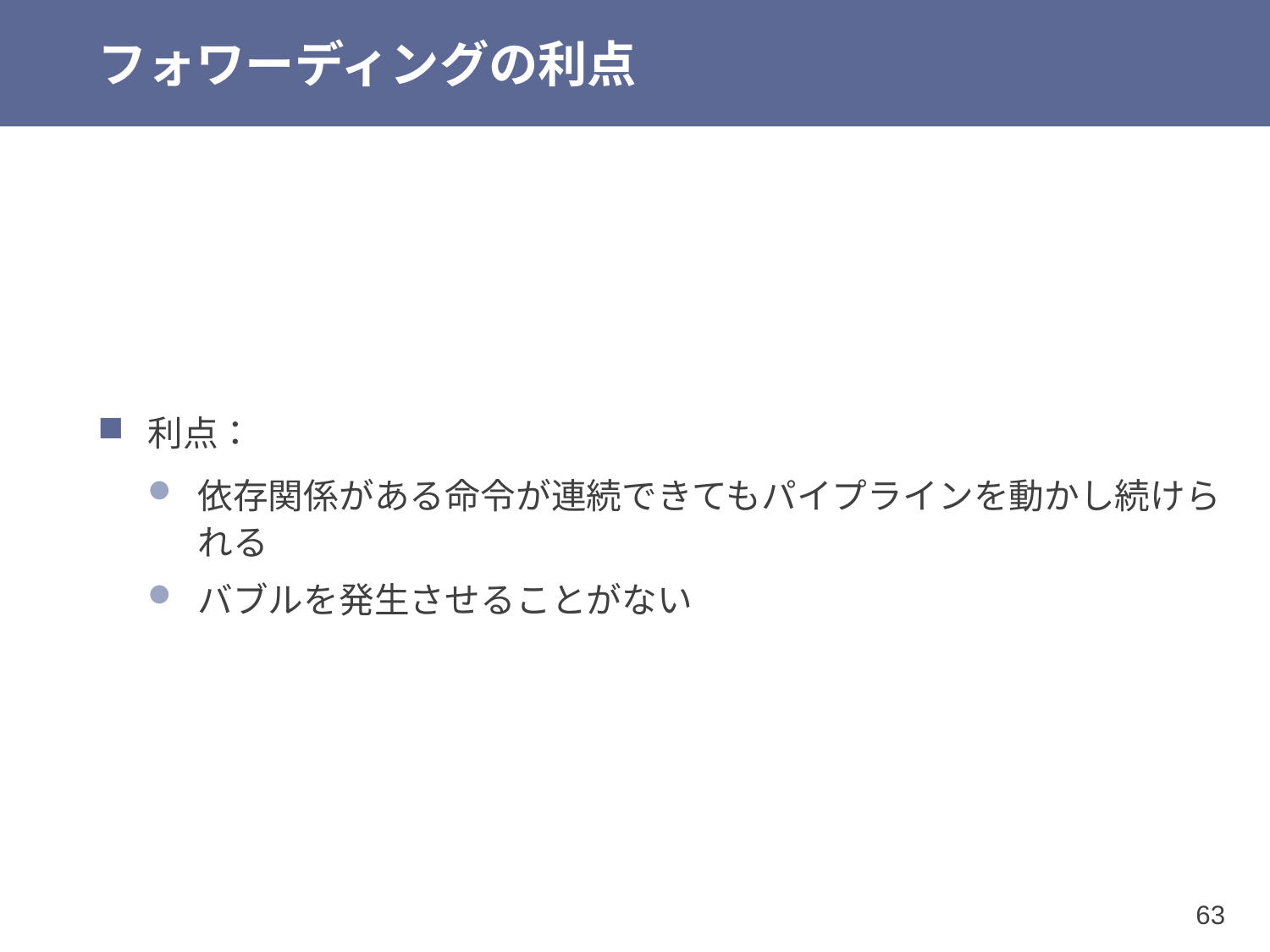

# フォワーディングの利点
利点：
依存関係がある命令が連続できてもパイプラインを動かし続けられる
バブルを発生させることがない